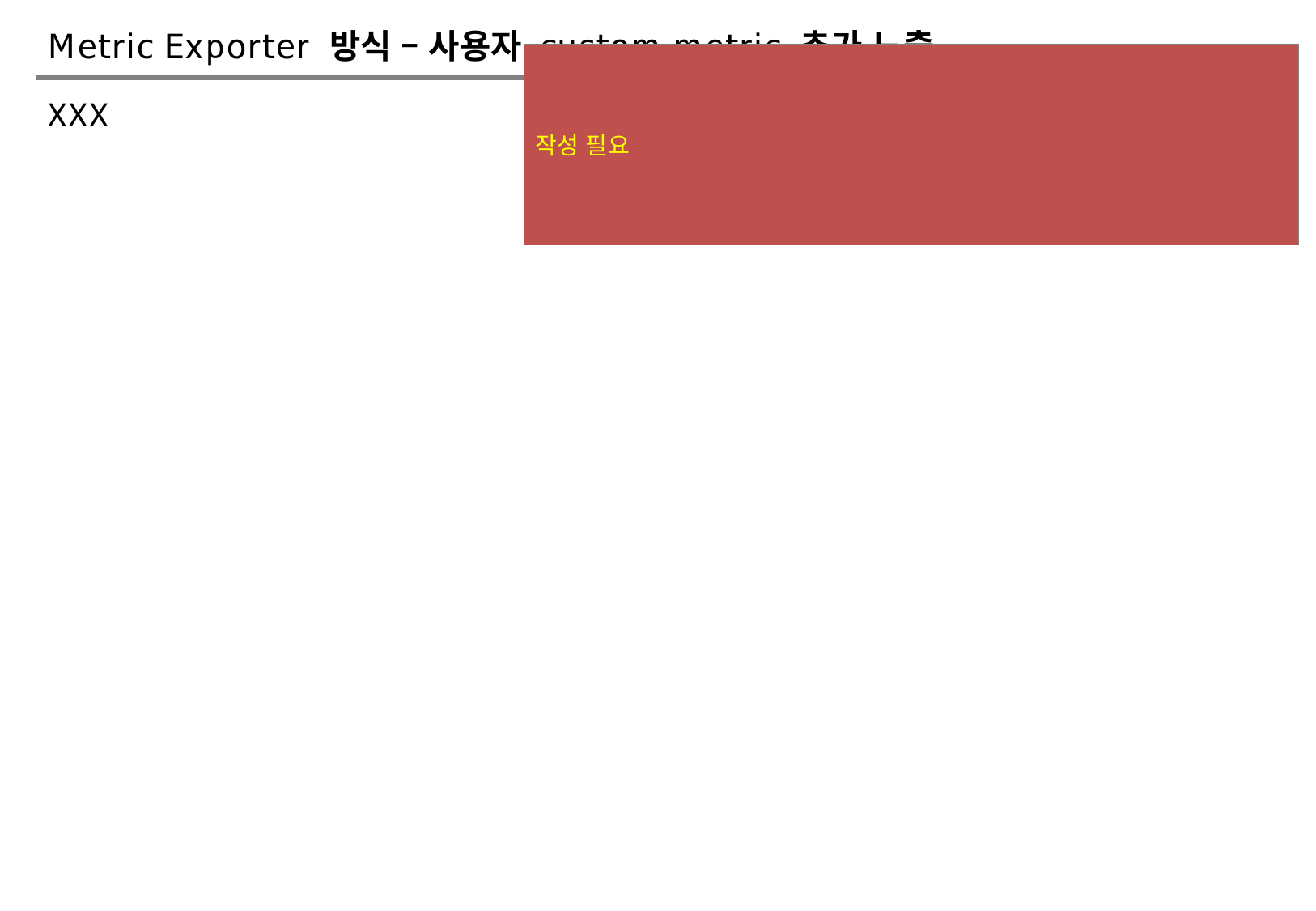

# Metric Exporter 방식 – 사용자 custom metric 추가 노출
작성 필요
XXX